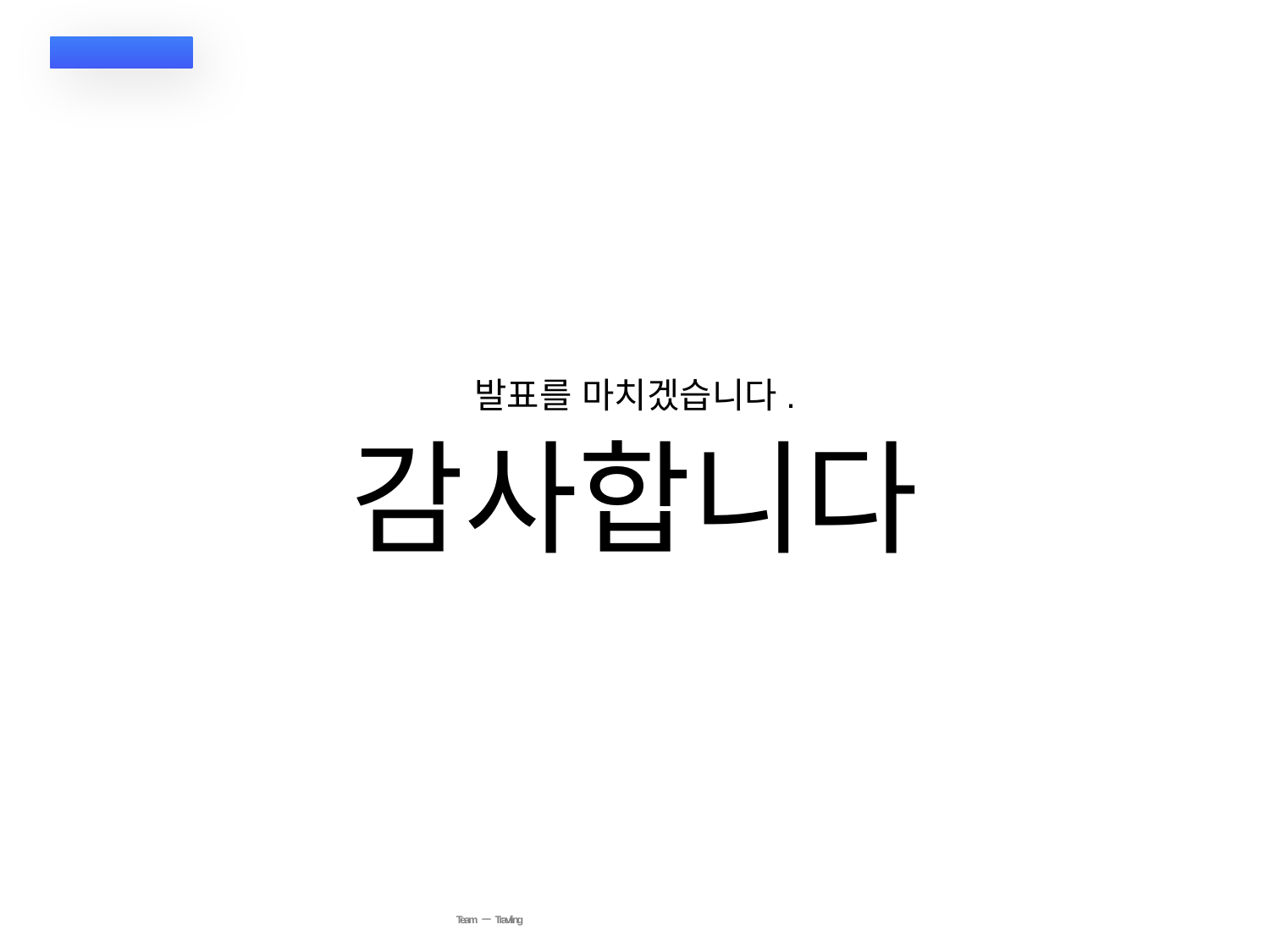

마루
발표를 마치겠습니다.
감사합니다
Team ㅡ Travling